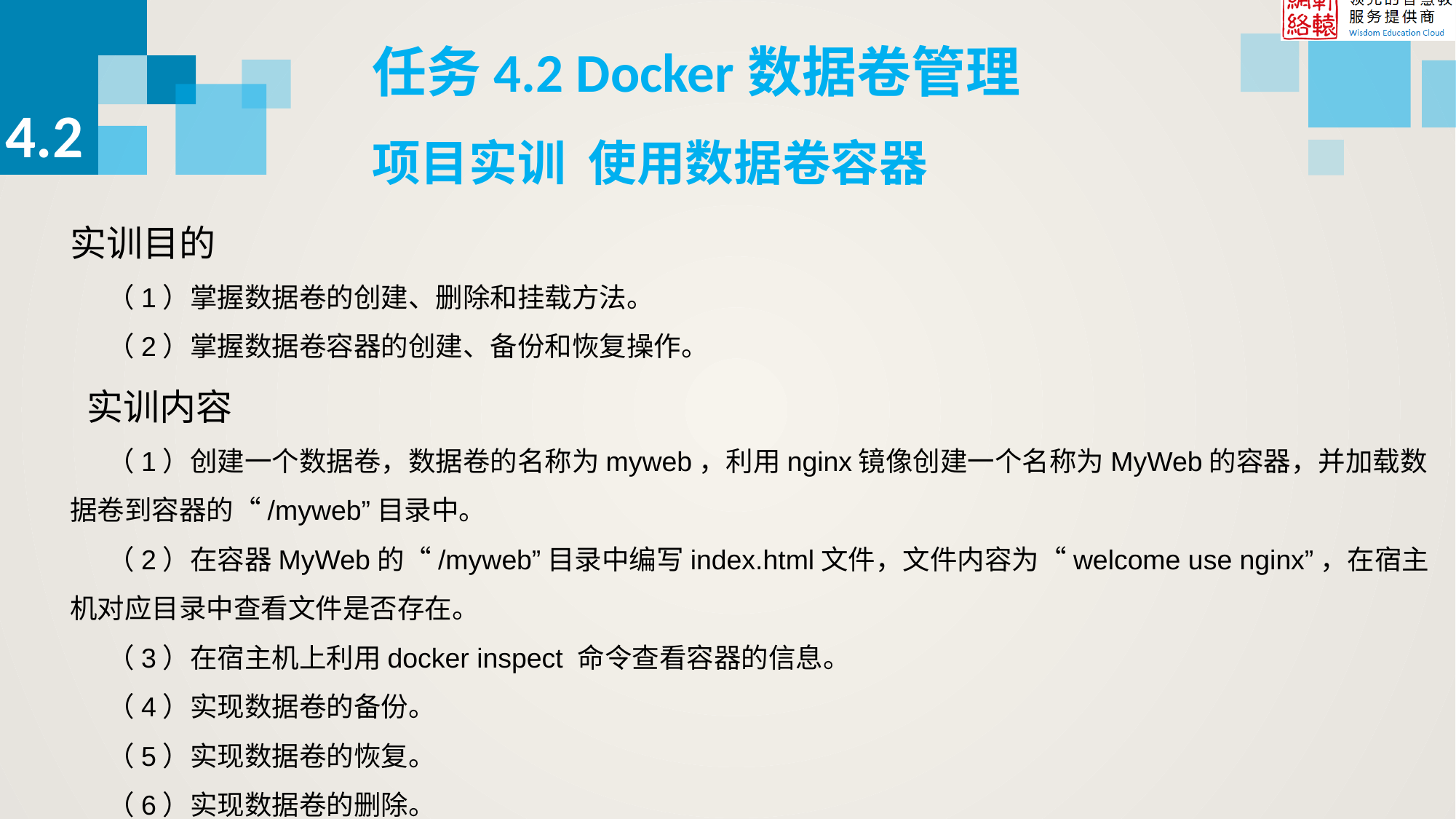

任务4.2 Docker数据卷管理
4.2
项目实训  使用数据卷容器
实训目的
     （1）掌握数据卷的创建、删除和挂载方法。
     （2）掌握数据卷容器的创建、备份和恢复操作。
 实训内容
     （1）创建一个数据卷，数据卷的名称为myweb，利用nginx镜像创建一个名称为MyWeb的容器，并加载数据卷到容器的“/myweb”目录中。
     （2）在容器MyWeb的“/myweb”目录中编写index.html文件，文件内容为“welcome use nginx”，在宿主机对应目录中查看文件是否存在。
     （3）在宿主机上利用docker inspect 命令查看容器的信息。
     （4）实现数据卷的备份。
     （5）实现数据卷的恢复。
     （6）实现数据卷的删除。